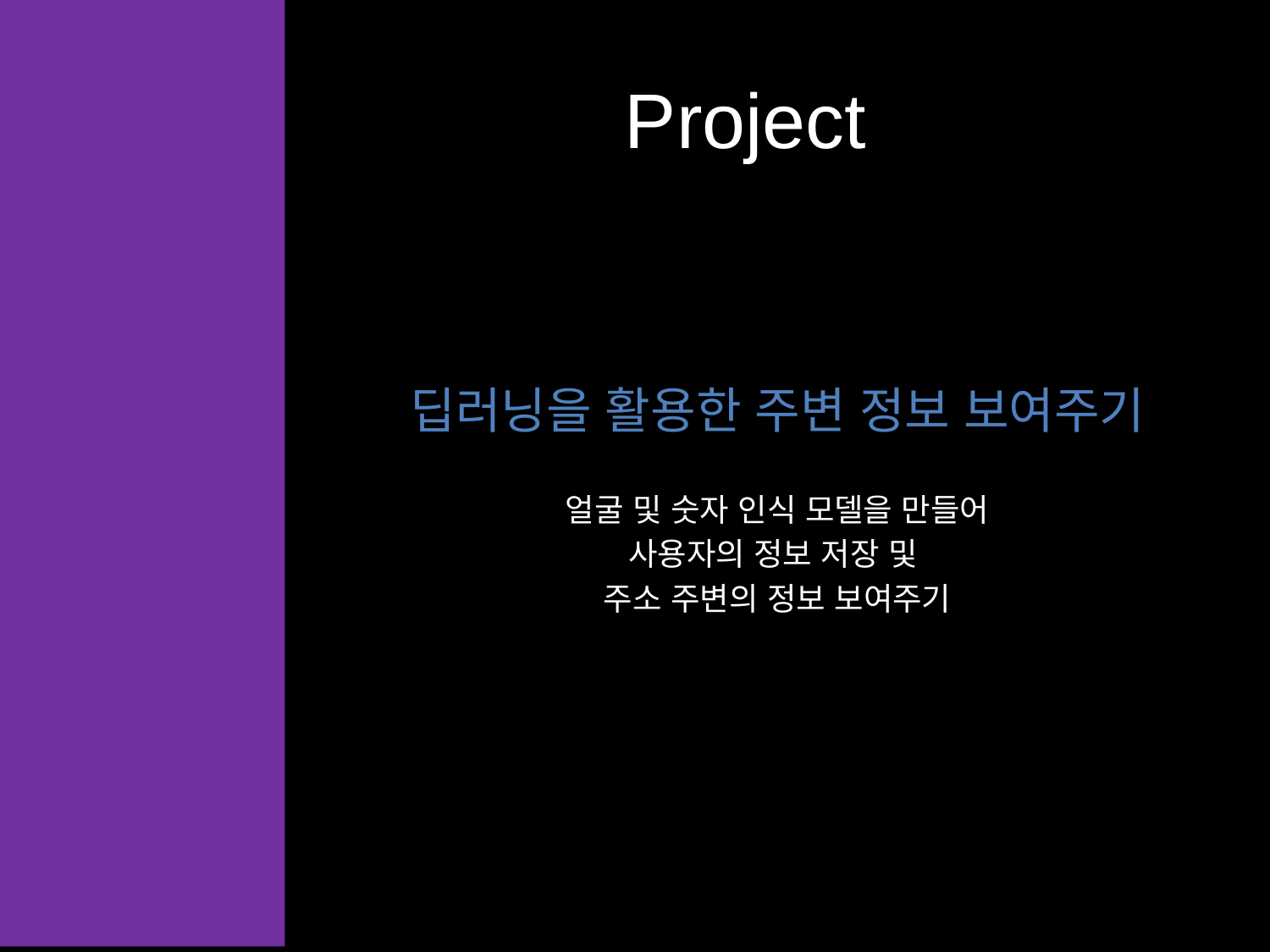

# Project

딥러닝을 활용한 주변 정보 보여주기

얼굴 및 숫자 인식 모델을 만들어
사용자의 정보 저장 및
주소 주변의 정보 보여주기